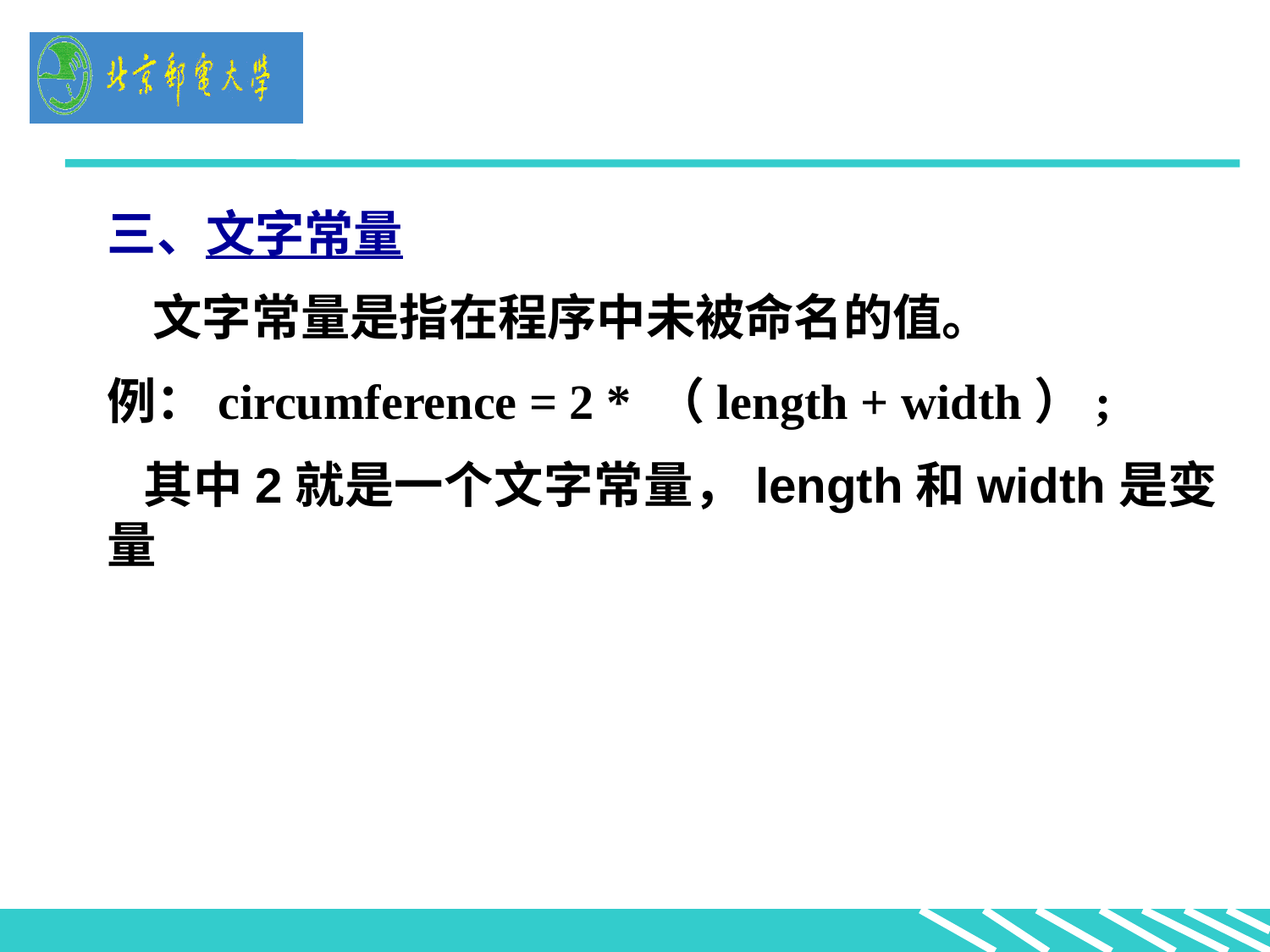

三、文字常量
   文字常量是指在程序中未被命名的值。
例：circumference = 2 * （length + width）;
  其中2就是一个文字常量，length和width是变量